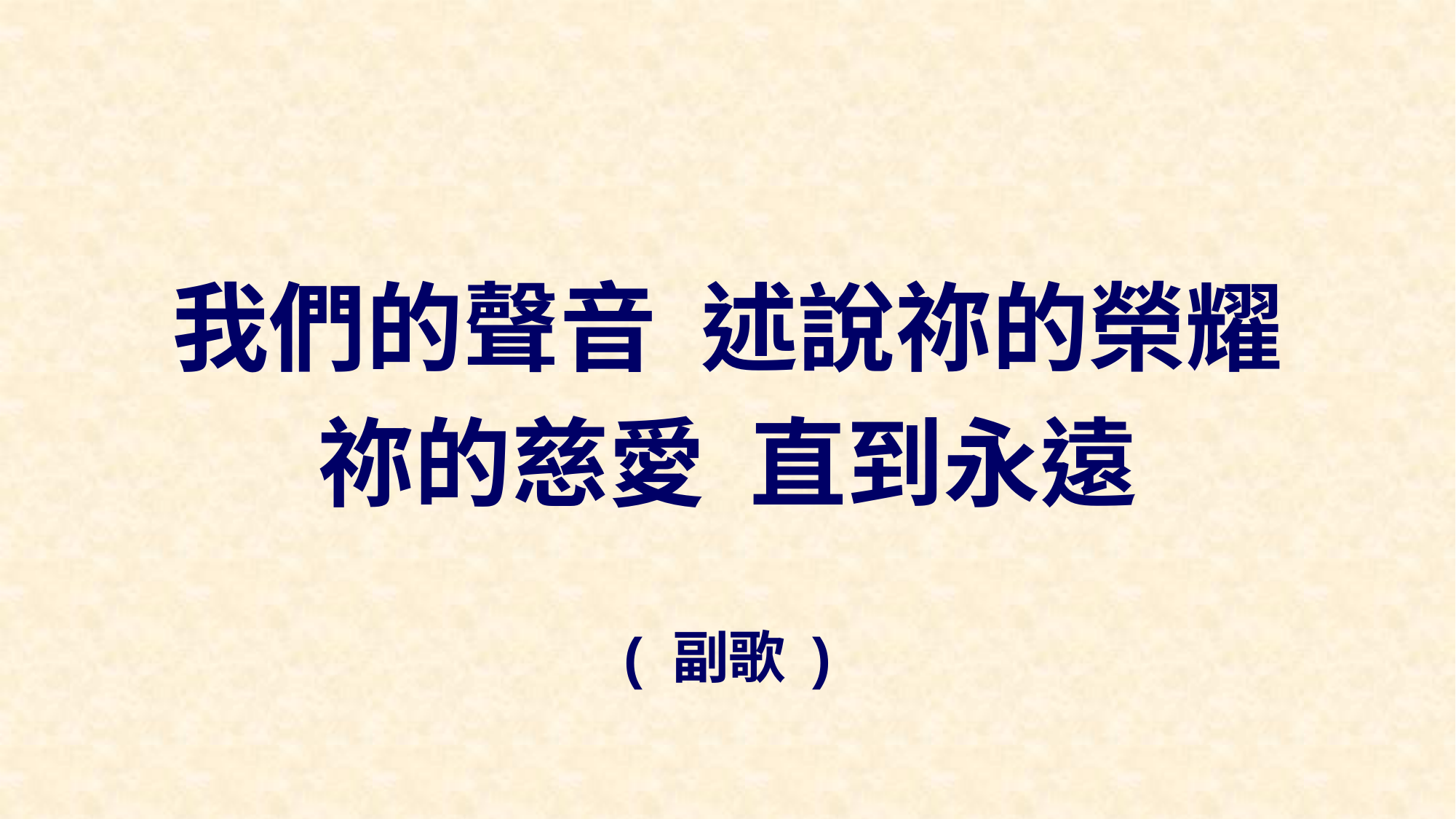

我們的聲音  述說祢的榮耀
祢的慈愛  直到永遠
( 副歌 )